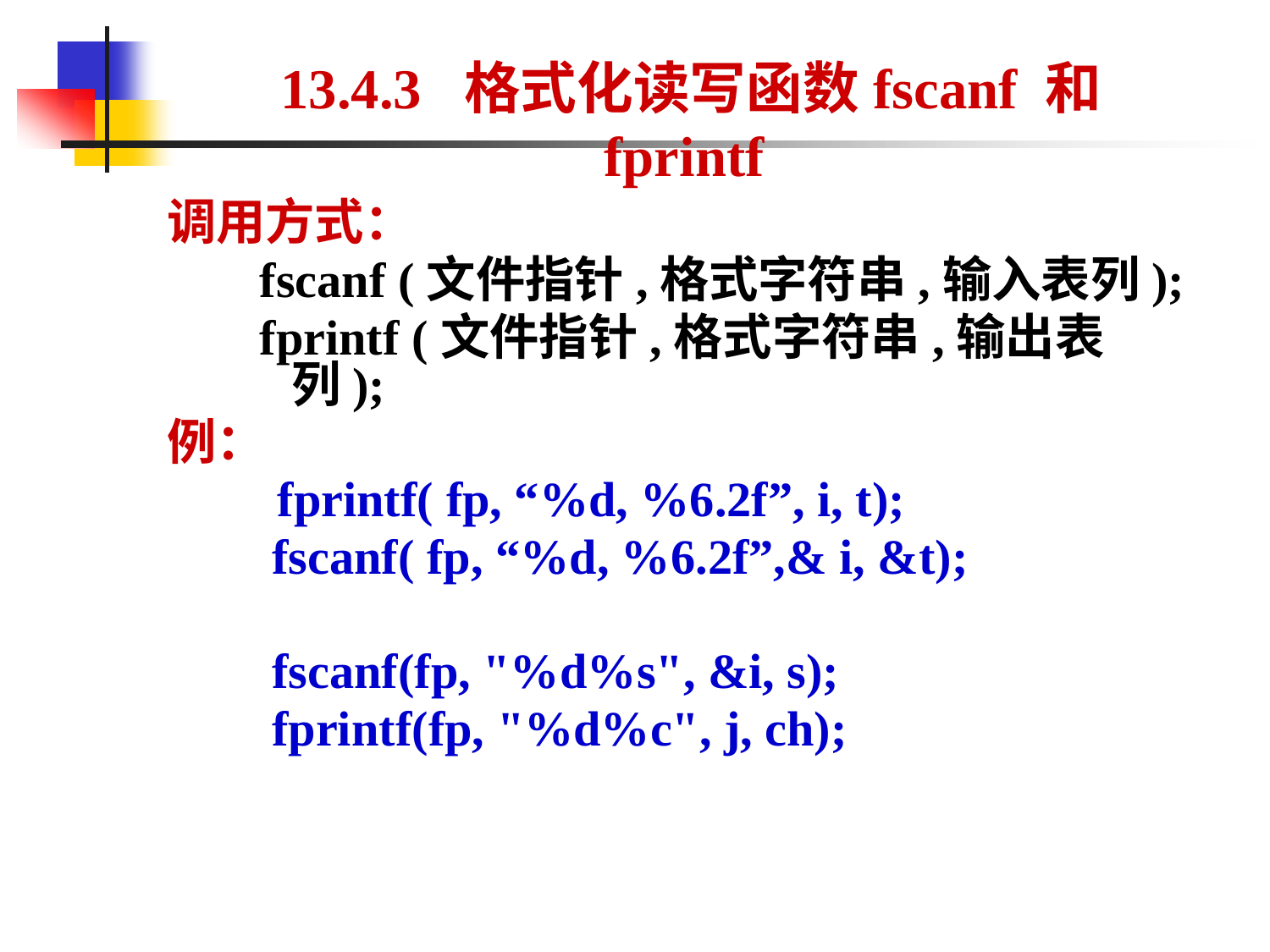

# 13.4.3  格式化读写函数fscanf 和 fprintf
调用方式：
fscanf (文件指针,格式字符串,输入表列);
fprintf (文件指针,格式字符串,输出表列);
例：
  fprintf( fp, “%d, %6.2f”, i, t);
 fscanf( fp, “%d, %6.2f”,& i, &t);

 fscanf(fp, "%d%s", &i, s);
 fprintf(fp, "%d%c", j, ch);